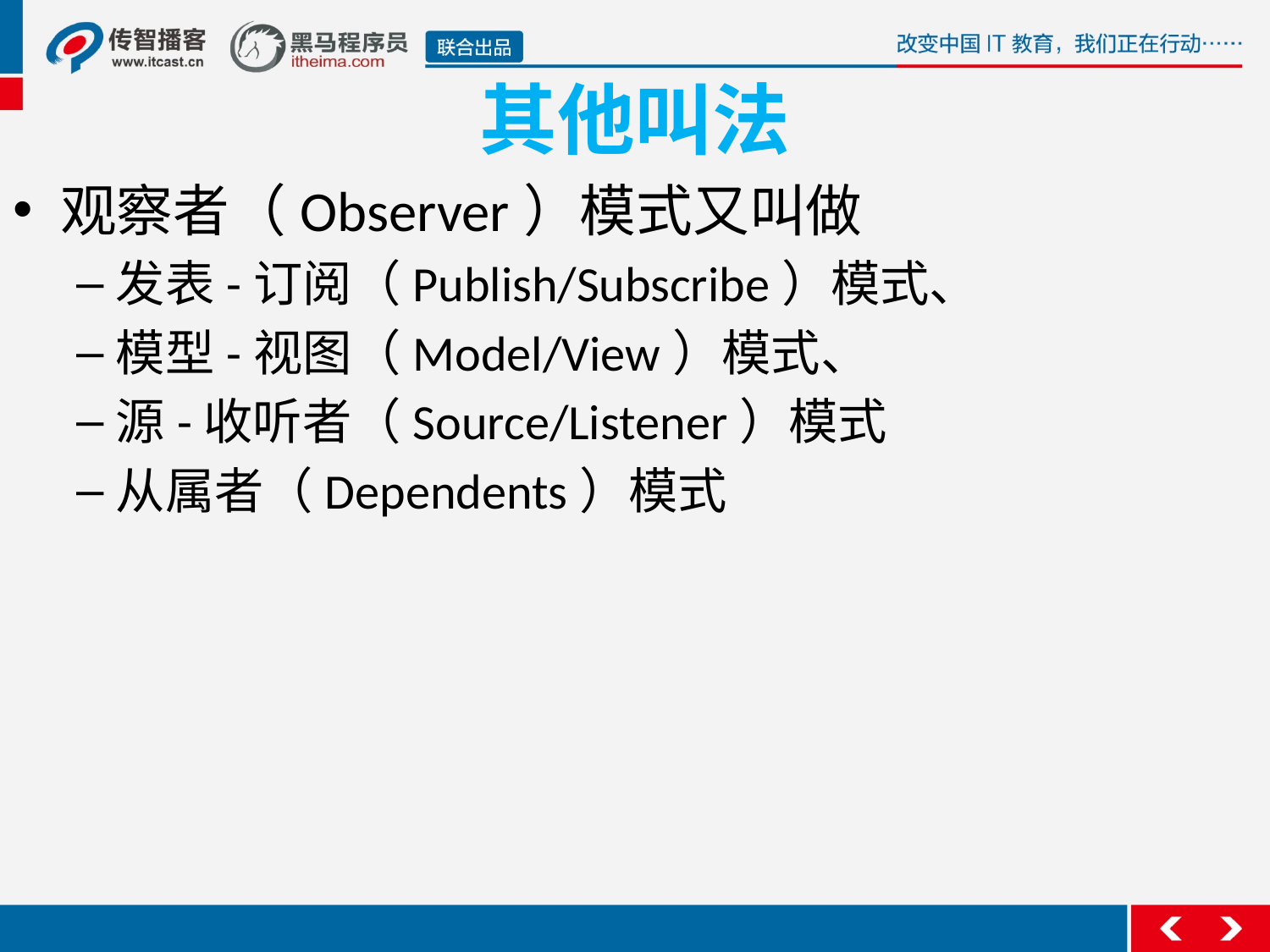

# 其他叫法
观察者（Observer）模式又叫做
发表-订阅（Publish/Subscribe）模式、
模型-视图（Model/View）模式、
源-收听者（Source/Listener）模式
从属者（Dependents）模式